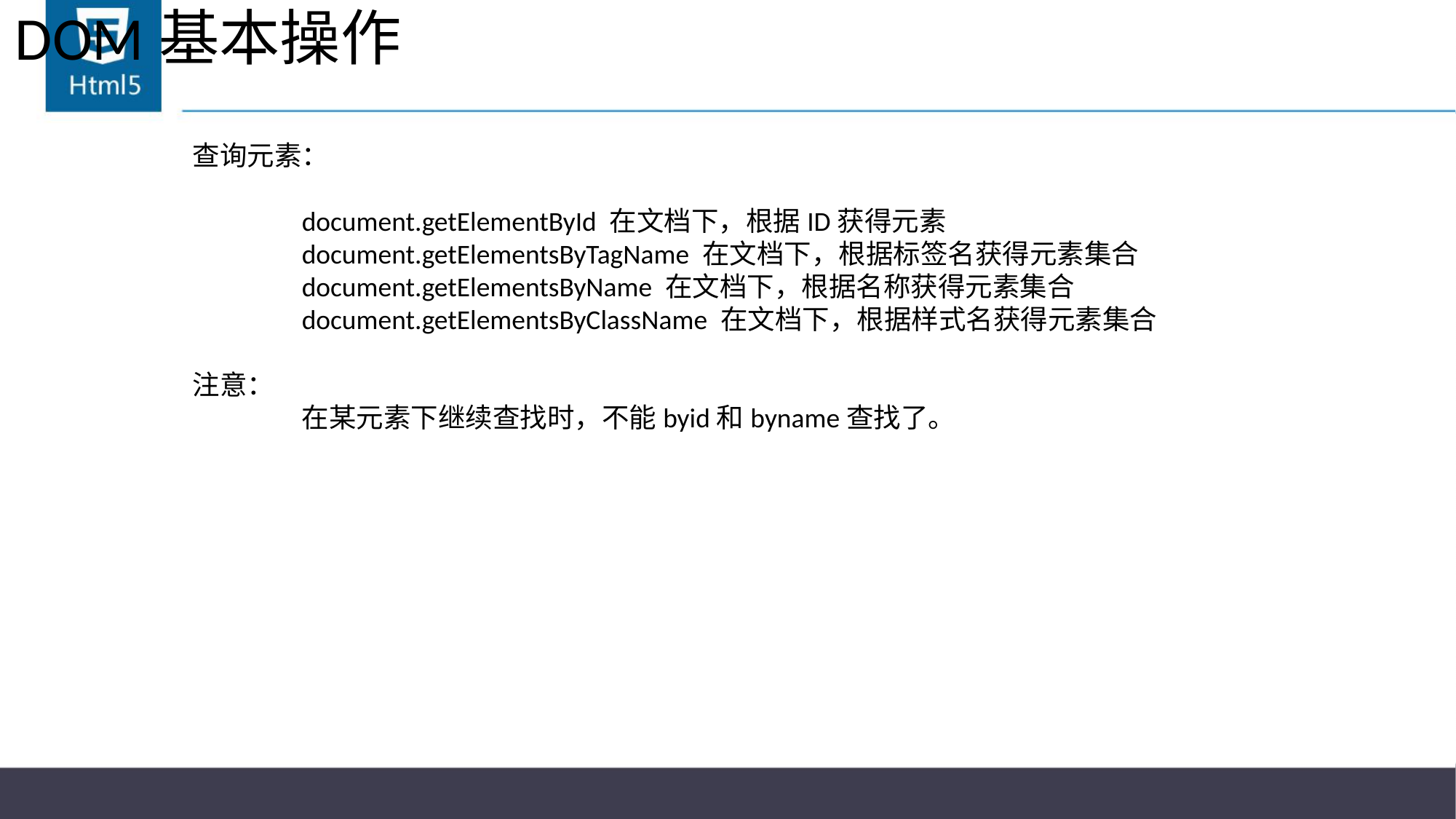

# DOM基本操作
查询元素：

	document.getElementById 在文档下，根据ID获得元素
	document.getElementsByTagName 在文档下，根据标签名获得元素集合
	document.getElementsByName 在文档下，根据名称获得元素集合
	document.getElementsByClassName 在文档下，根据样式名获得元素集合

注意：
	在某元素下继续查找时，不能byid和byname查找了。